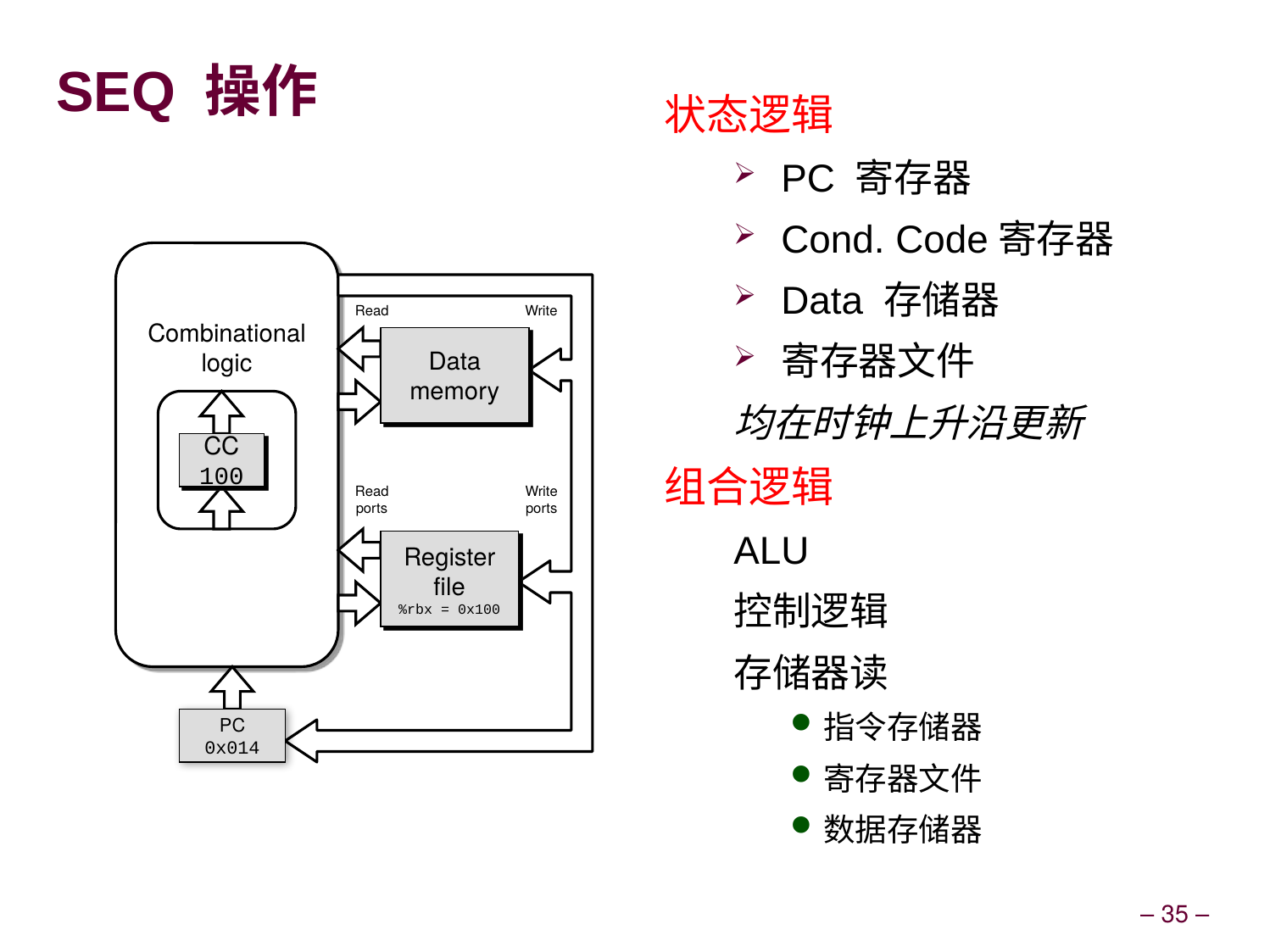

# SEQ 操作
状态逻辑
PC 寄存器
Cond. Code寄存器
Data 存储器
寄存器文件
均在时钟上升沿更新
组合逻辑
ALU
控制逻辑
存储器读
指令存储器
寄存器文件
数据存储器
Combinational
logic

Read
Write

Data
memory

CC
100
Read
ports
Write
ports

Register
file
%rbx = 0x100

PC
0x014